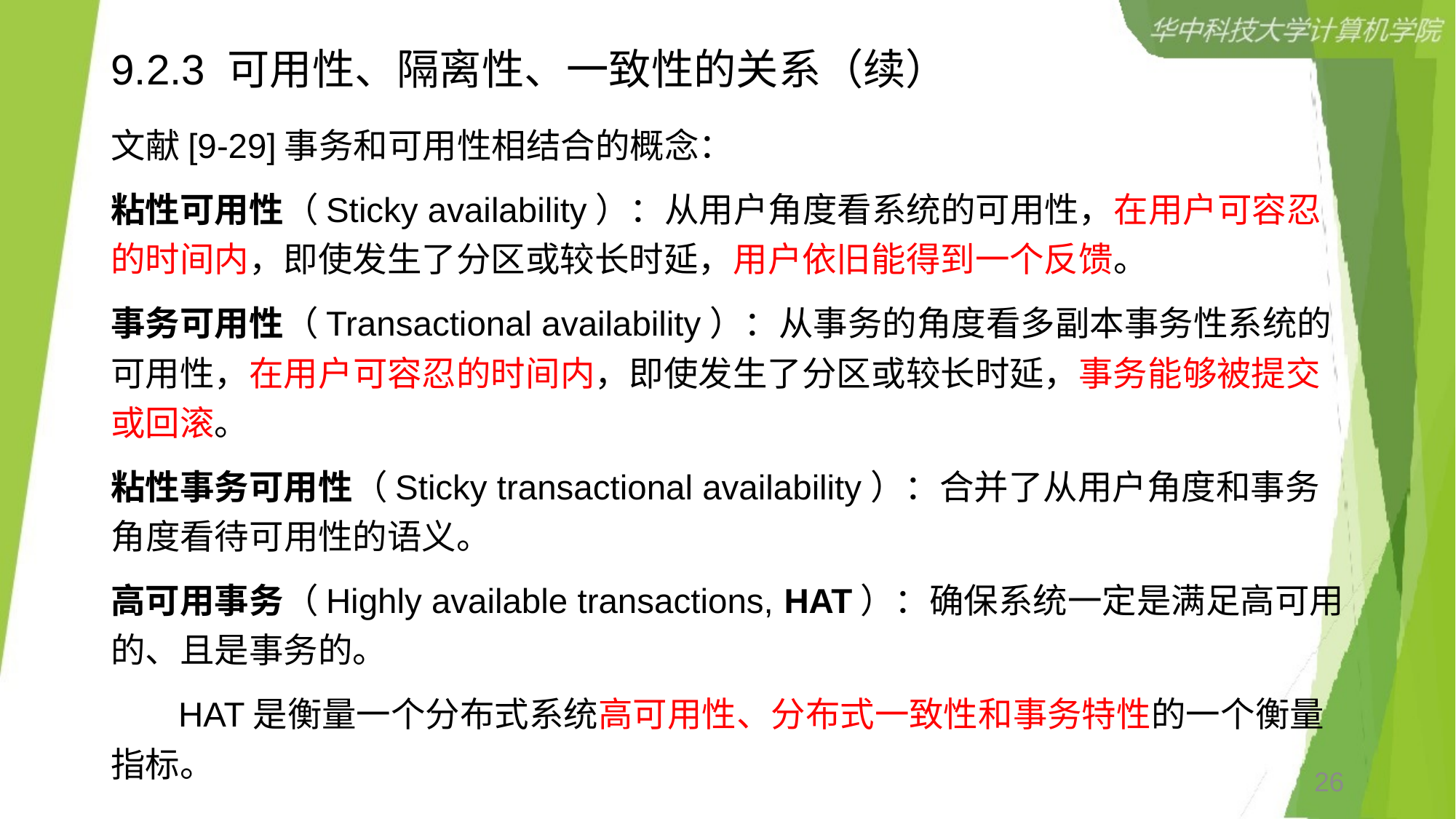

# 9.2.3 可用性、隔离性、一致性的关系（续）
文献[9-29]事务和可用性相结合的概念：
粘性可用性（Sticky availability）：从用户角度看系统的可用性，在用户可容忍的时间内，即使发生了分区或较长时延，用户依旧能得到一个反馈。
事务可用性（Transactional availability）：从事务的角度看多副本事务性系统的可用性，在用户可容忍的时间内，即使发生了分区或较长时延，事务能够被提交或回滚。
粘性事务可用性（Sticky transactional availability）：合并了从用户角度和事务角度看待可用性的语义。
高可用事务（Highly available transactions, HAT）：确保系统一定是满足高可用的、且是事务的。
       HAT是衡量一个分布式系统高可用性、分布式一致性和事务特性的一个衡量指标。
26